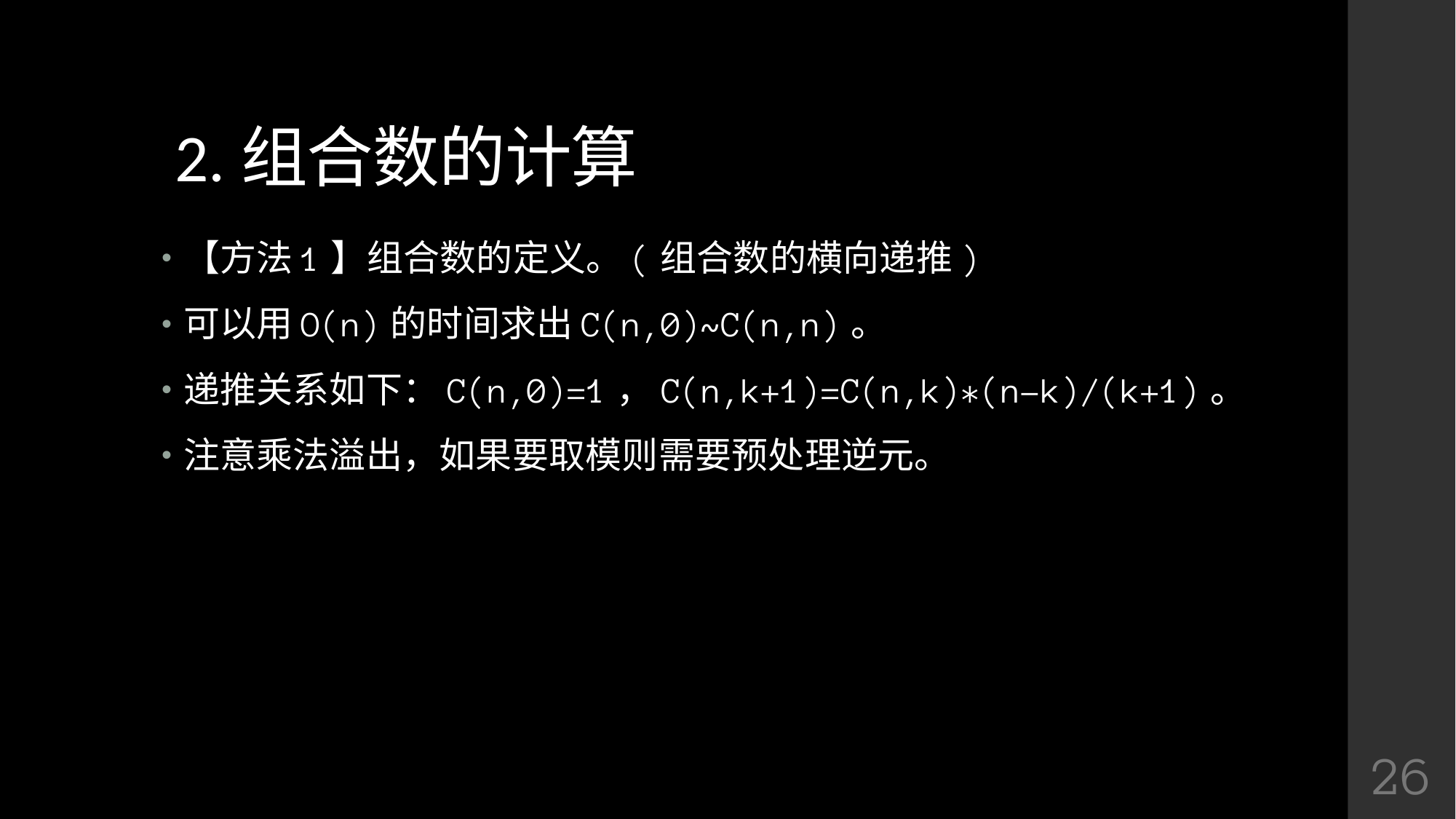

# 2.组合数的计算
【方法1】组合数的定义。(组合数的横向递推)
可以用O(n)的时间求出C(n,0)~C(n,n)。
递推关系如下：C(n,0)=1，C(n,k+1)=C(n,k)*(n-k)/(k+1)。
注意乘法溢出，如果要取模则需要预处理逆元。
26